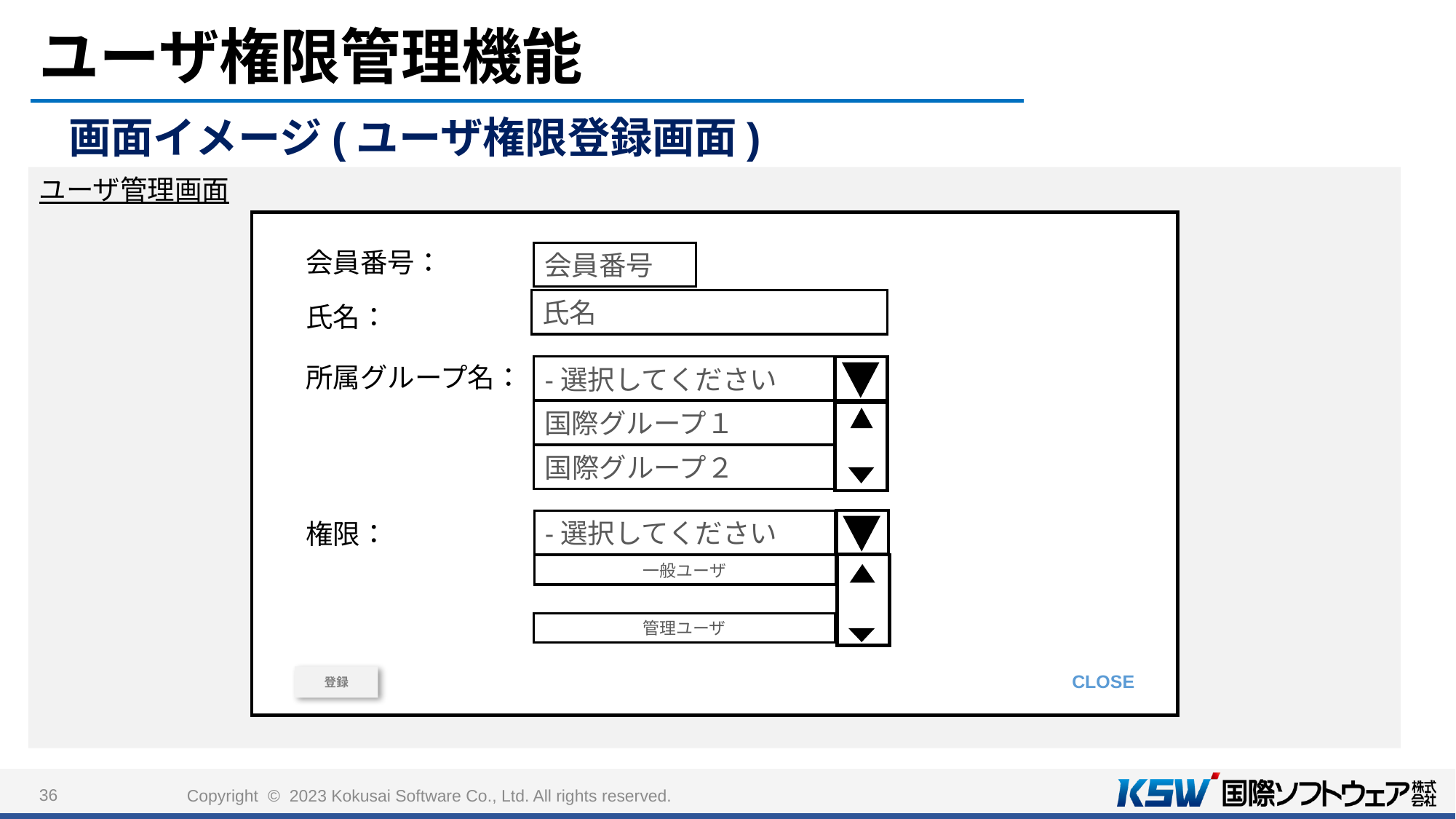

# ユーザ権限管理機能
画面イメージ(ユーザ権限登録画面)
ユーザ管理画面

会員番号：
会員番号
氏名
氏名：
所属グループ名：
-選択してください
国際グループ１
国際グループ２

-選択してください
一般ユーザ
管理ユーザ
権限：

CLOSE
登録